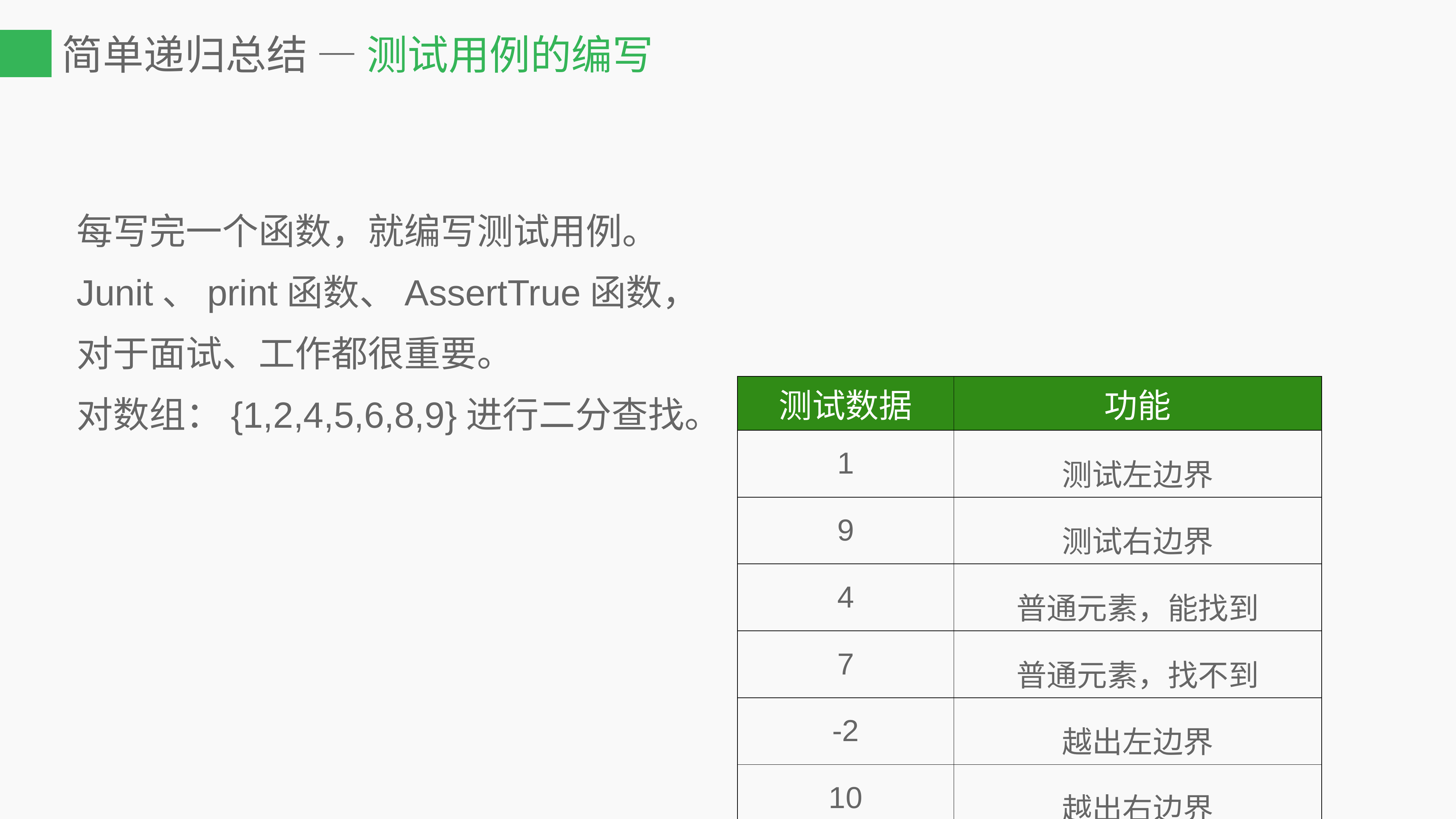

# 简单递归总结 — 测试用例的编写
每写完一个函数，就编写测试用例。
Junit、print函数、AssertTrue函数，
对于面试、工作都很重要。
对数组：{1,2,4,5,6,8,9}进行二分查找。

| 测试数据 | 功能 |
| --- | --- |
| 1 | 测试左边界 |
| 9 | 测试右边界 |
| 4 | 普通元素，能找到 |
| 7 | 普通元素，找不到 |
| -2 | 越出左边界 |
| 10 | 越出右边界 |